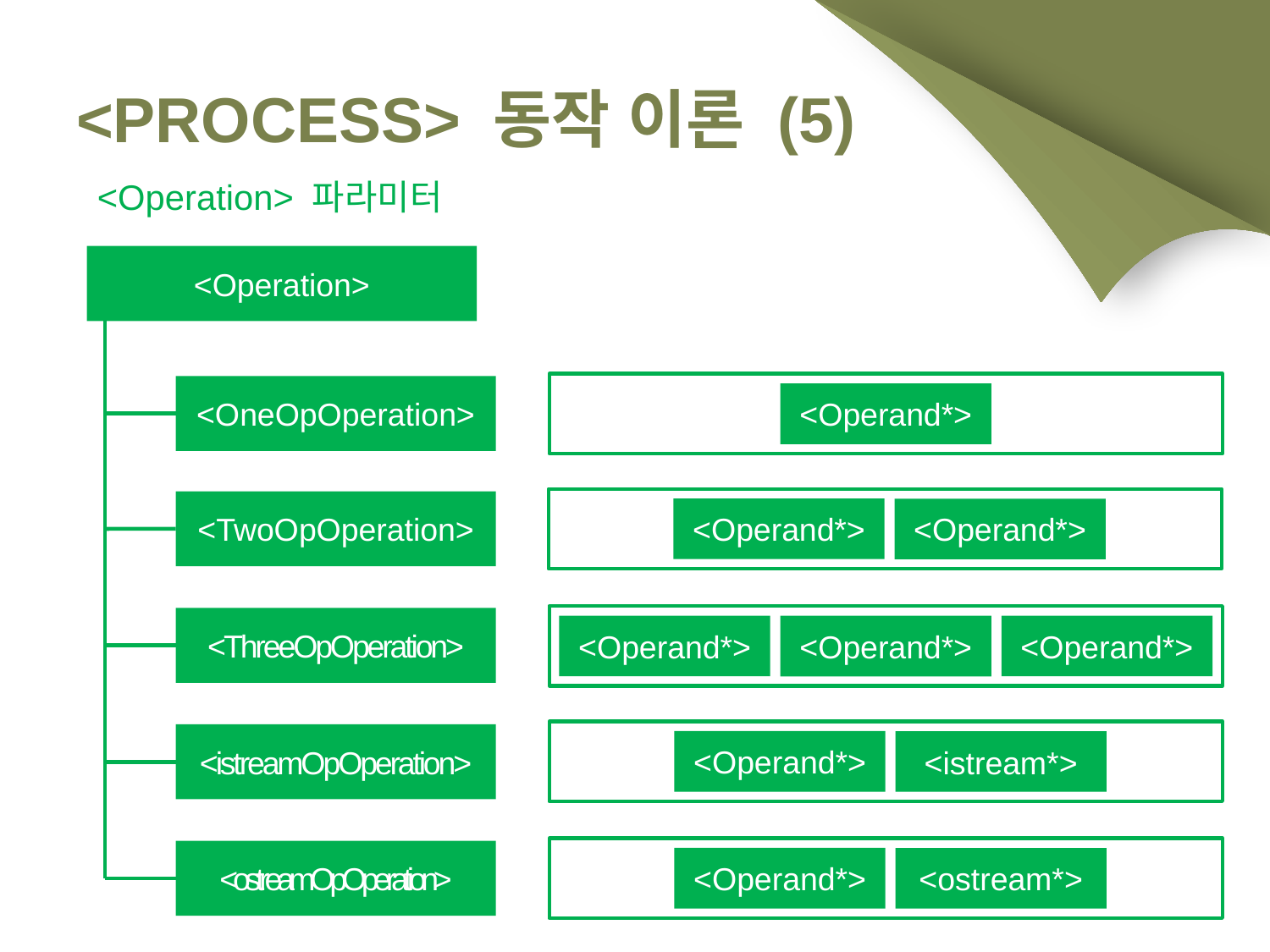

# <Process> 동작 이론 (5)
<Operation> 파라미터
<Operation>

<OneOpOperation>
<Operand*>

<TwoOpOperation>
<Operand*>
<Operand*>

<ThreeOpOperation>
<Operand*>
<Operand*>
<Operand*>

<istreamOpOperation>
<Operand*>
<istream*>

<ostreamOpOperation>
<Operand*>
<ostream*>